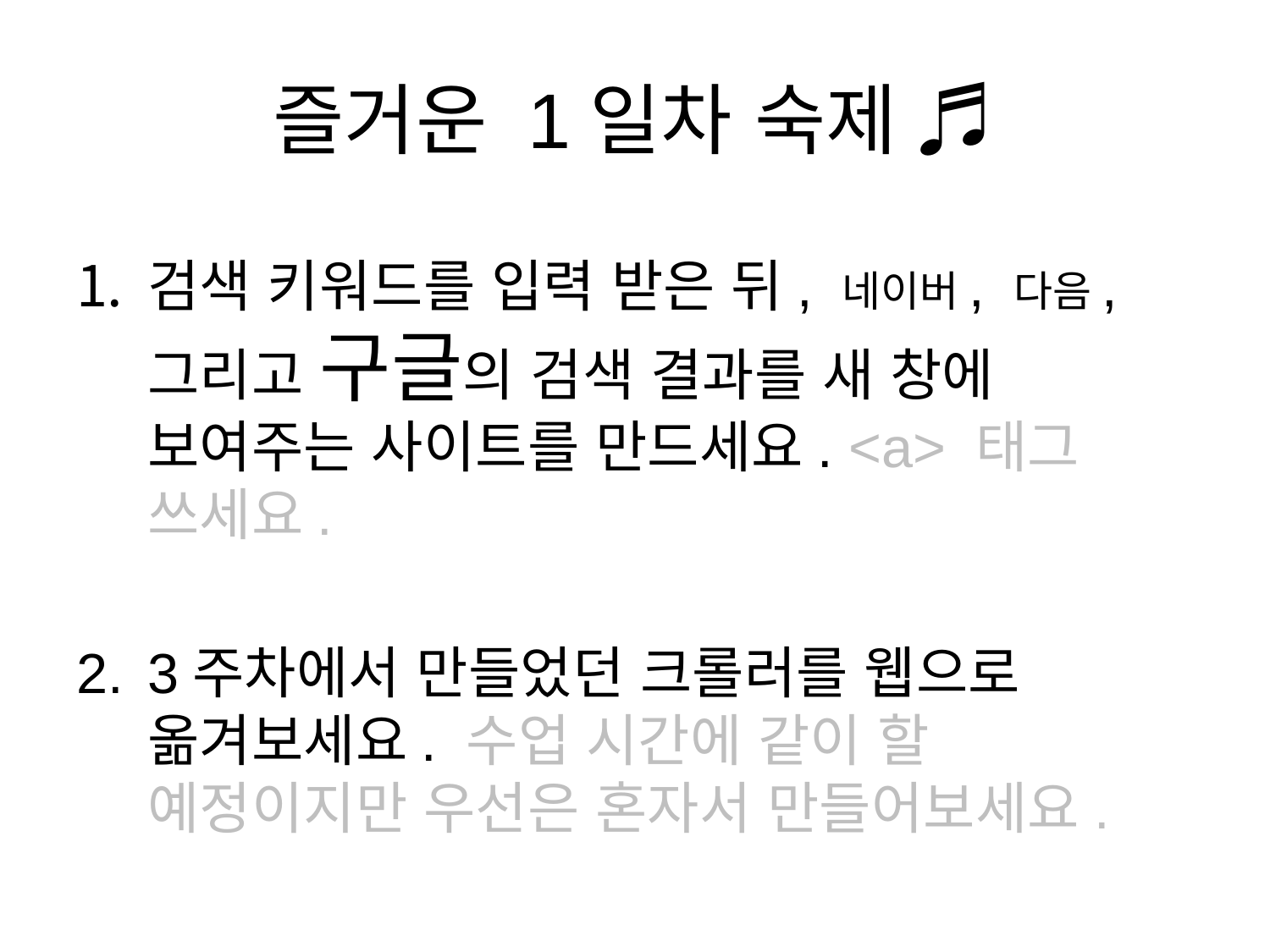

# 즐거운 1일차 숙제 ♬
검색 키워드를 입력 받은 뒤, 네이버, 다음, 그리고 구글의 검색 결과를 새 창에 보여주는 사이트를 만드세요. <a> 태그 쓰세요.

3주차에서 만들었던 크롤러를 웹으로 옮겨보세요. 수업 시간에 같이 할 예정이지만 우선은 혼자서 만들어보세요.